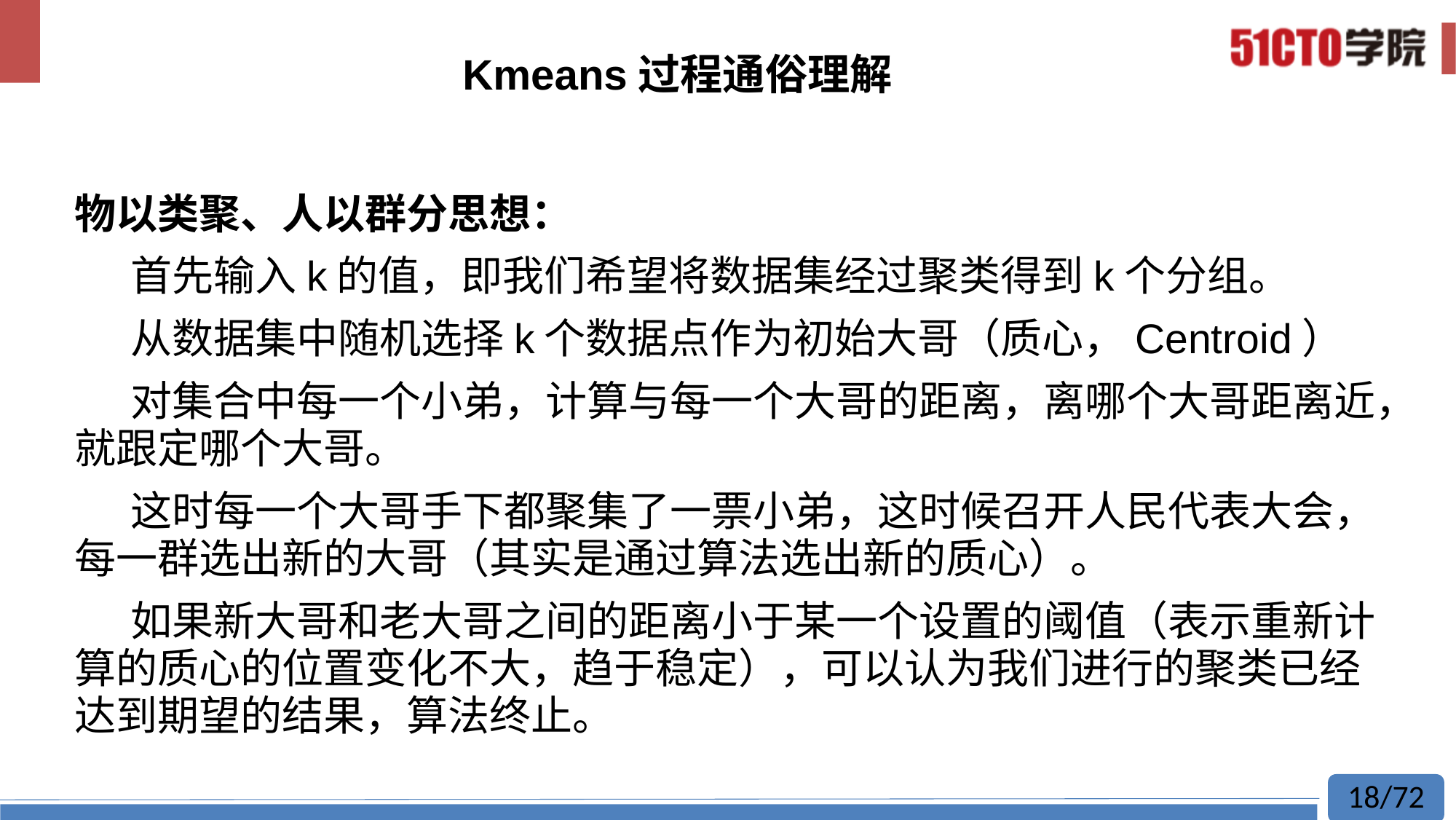

# Kmeans过程通俗理解
物以类聚、人以群分思想：
     首先输入k的值，即我们希望将数据集经过聚类得到k个分组。
     从数据集中随机选择k个数据点作为初始大哥（质心，Centroid）
     对集合中每一个小弟，计算与每一个大哥的距离，离哪个大哥距离近，就跟定哪个大哥。
     这时每一个大哥手下都聚集了一票小弟，这时候召开人民代表大会，每一群选出新的大哥（其实是通过算法选出新的质心）。
     如果新大哥和老大哥之间的距离小于某一个设置的阈值（表示重新计算的质心的位置变化不大，趋于稳定），可以认为我们进行的聚类已经达到期望的结果，算法终止。